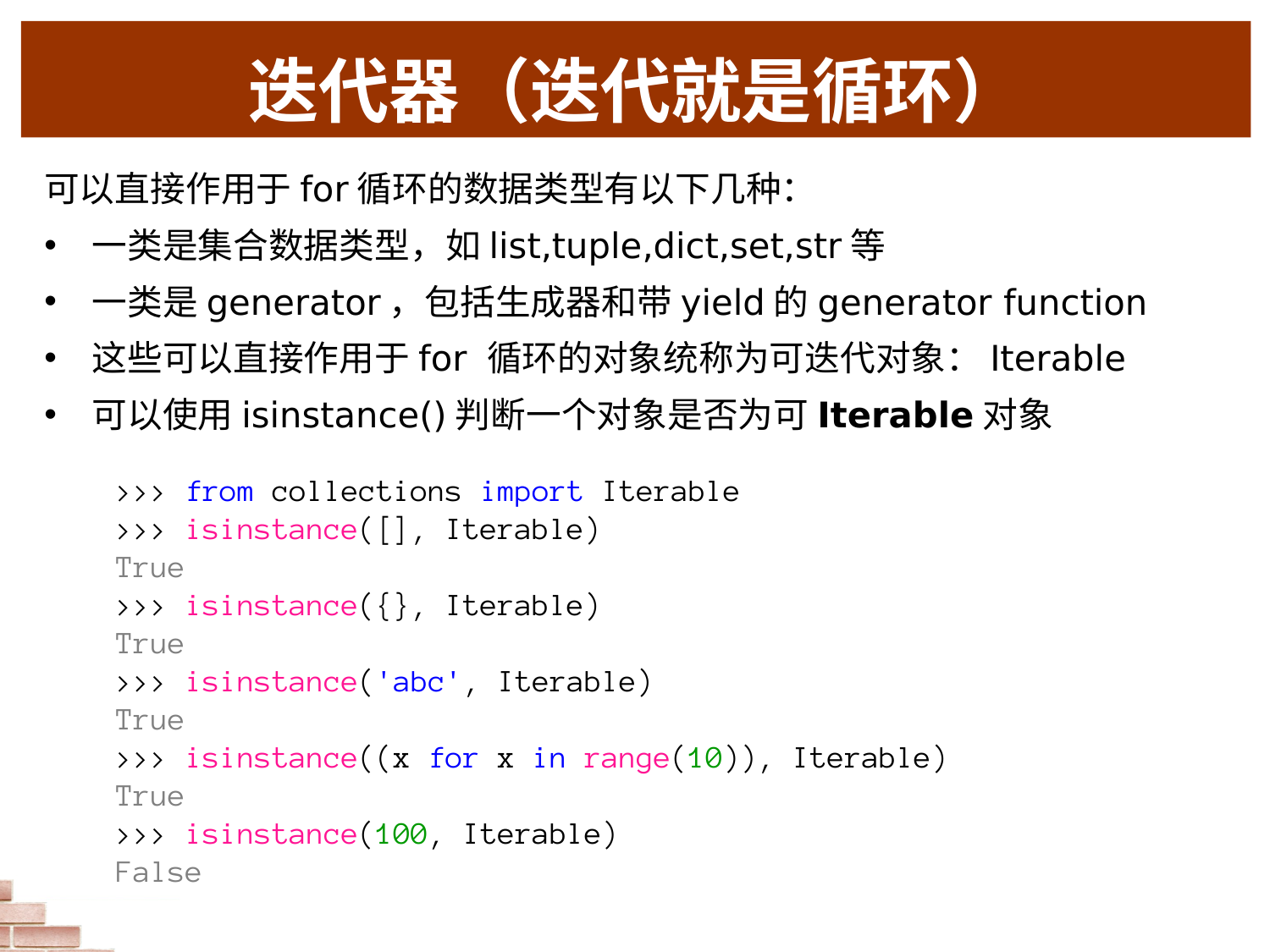

# 迭代器（迭代就是循环）
可以直接作用于for循环的数据类型有以下几种：
一类是集合数据类型，如list,tuple,dict,set,str等
一类是generator，包括生成器和带yield的generator function
这些可以直接作用于for 循环的对象统称为可迭代对象：Iterable
可以使用isinstance()判断一个对象是否为可Iterable对象
>>> from collections import Iterable
>>> isinstance([], Iterable)
True
>>> isinstance({}, Iterable)
True
>>> isinstance('abc', Iterable)
True
>>> isinstance((x for x in range(10)), Iterable)
True
>>> isinstance(100, Iterable)
False